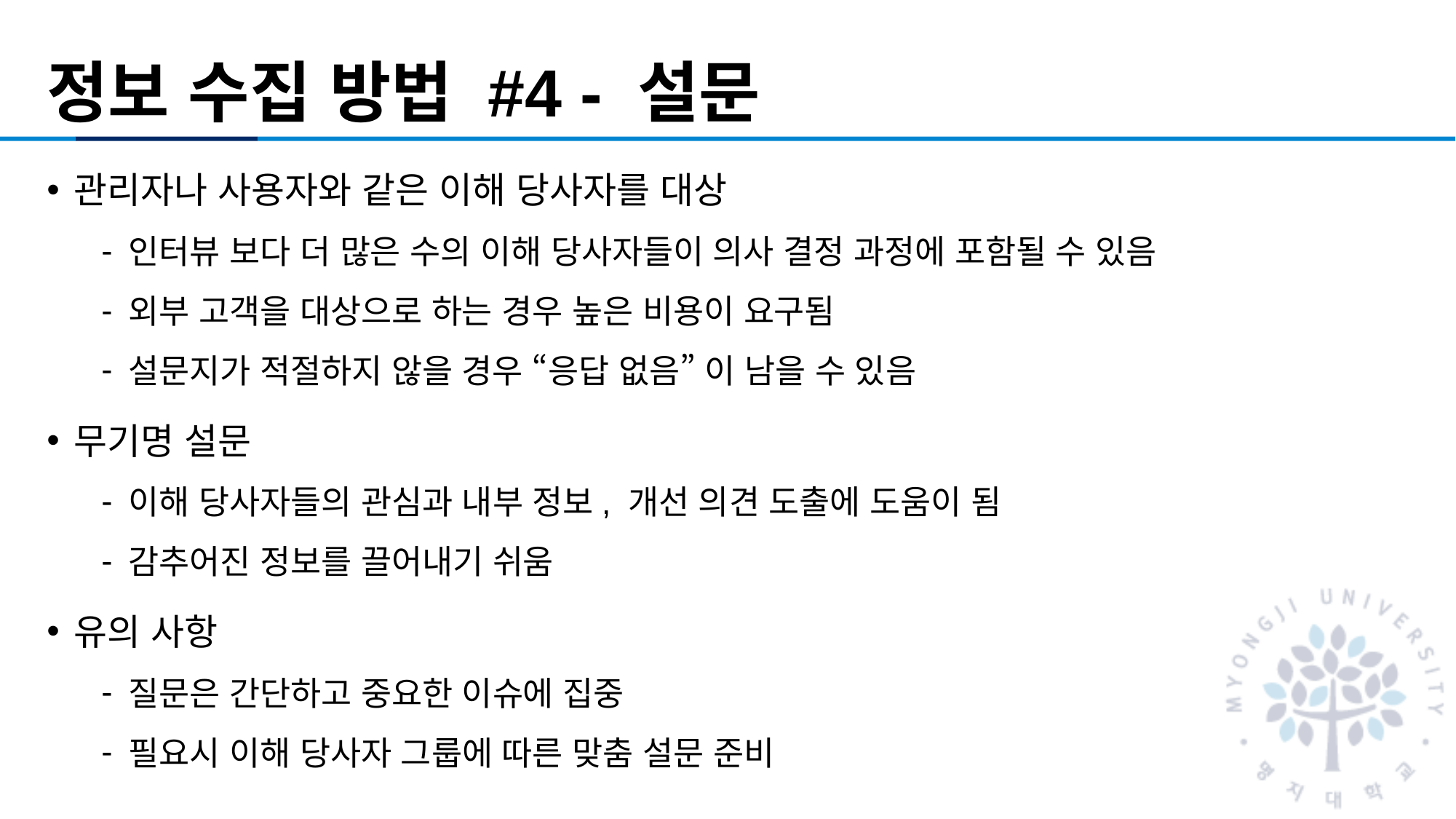

# 정보 수집 방법 #4 - 설문
관리자나 사용자와 같은 이해 당사자를 대상
인터뷰 보다 더 많은 수의 이해 당사자들이 의사 결정 과정에 포함될 수 있음
외부 고객을 대상으로 하는 경우 높은 비용이 요구됨
설문지가 적절하지 않을 경우 “응답 없음” 이 남을 수 있음
무기명 설문
이해 당사자들의 관심과 내부 정보, 개선 의견 도출에 도움이 됨
감추어진 정보를 끌어내기 쉬움
유의 사항
질문은 간단하고 중요한 이슈에 집중
필요시 이해 당사자 그룹에 따른 맞춤 설문 준비